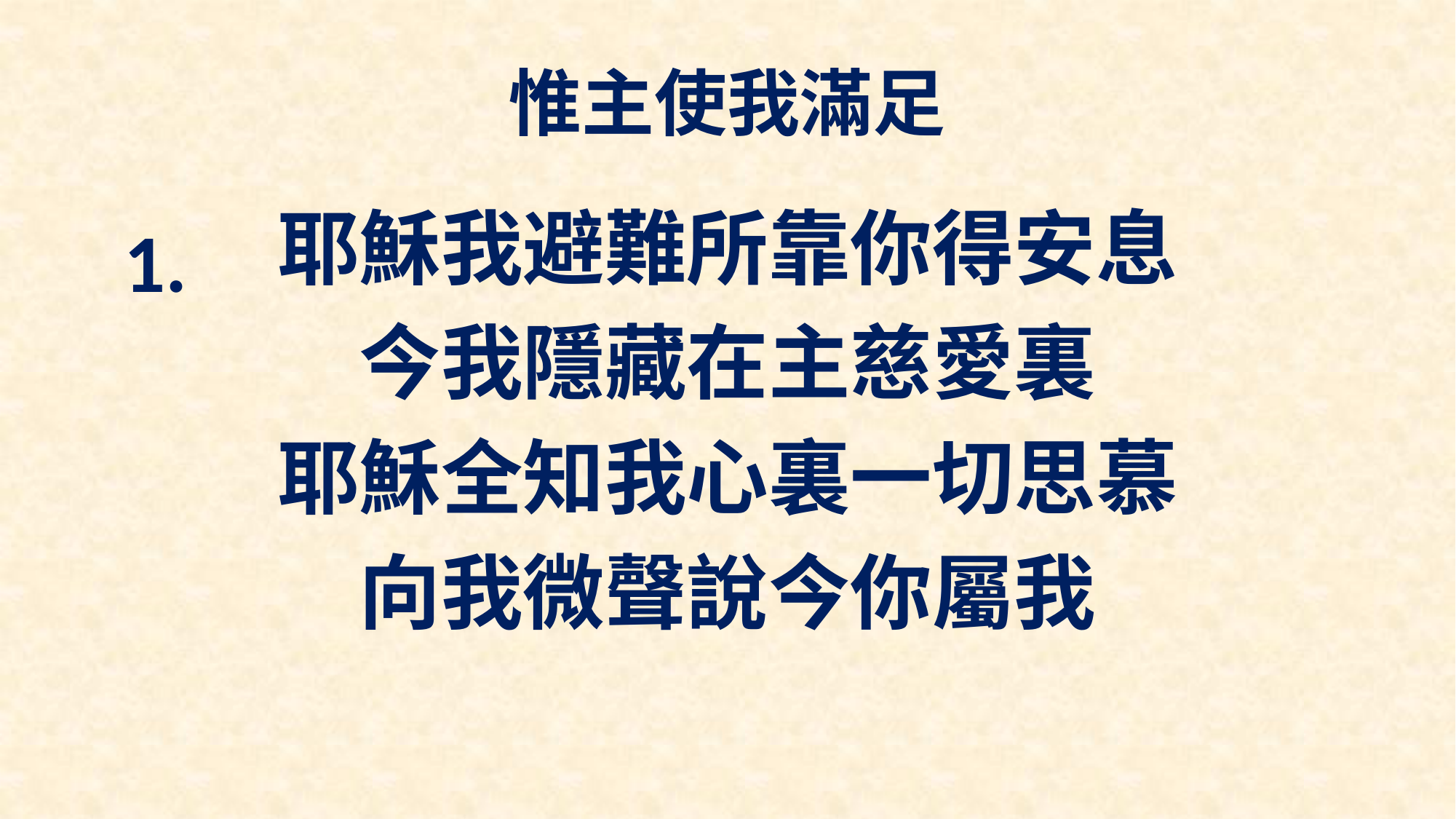

# 惟主使我滿足
耶穌我避難所靠你得安息
今我隱藏在主慈愛裏
耶穌全知我心裏一切思慕
向我微聲說今你屬我
1.